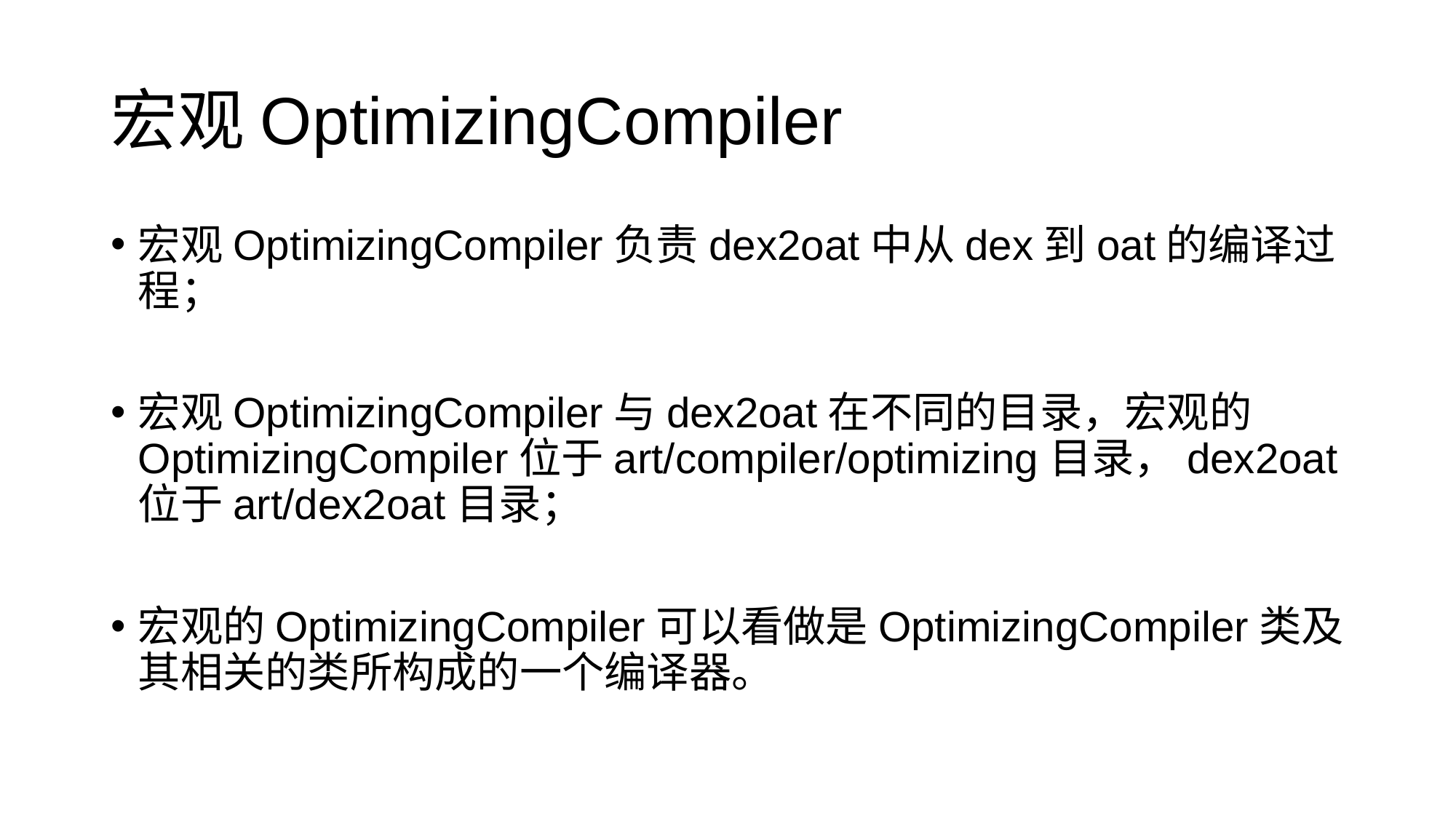

# 宏观OptimizingCompiler
宏观OptimizingCompiler负责dex2oat中从dex到oat的编译过程；

宏观OptimizingCompiler与dex2oat在不同的目录，宏观的OptimizingCompiler位于art/compiler/optimizing目录，dex2oat位于art/dex2oat目录；

宏观的OptimizingCompiler可以看做是OptimizingCompiler类及其相关的类所构成的一个编译器。